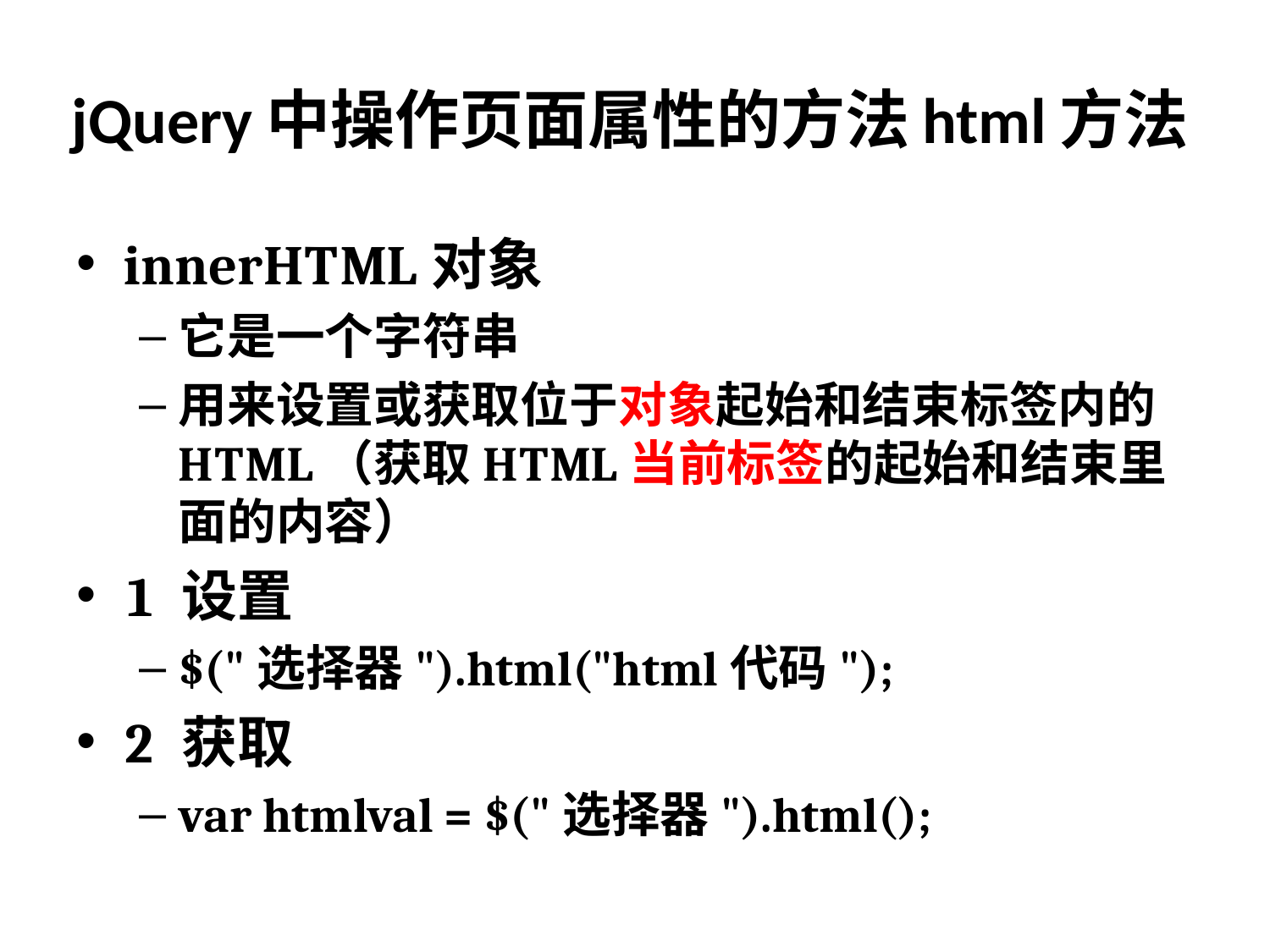

# jQuery中操作页面属性的方法html方法
innerHTML对象
它是一个字符串
用来设置或获取位于对象起始和结束标签内的HTML（获取HTML当前标签的起始和结束里面的内容）
1 设置
$("选择器").html("html代码");
2 获取
var htmlval = $("选择器").html();